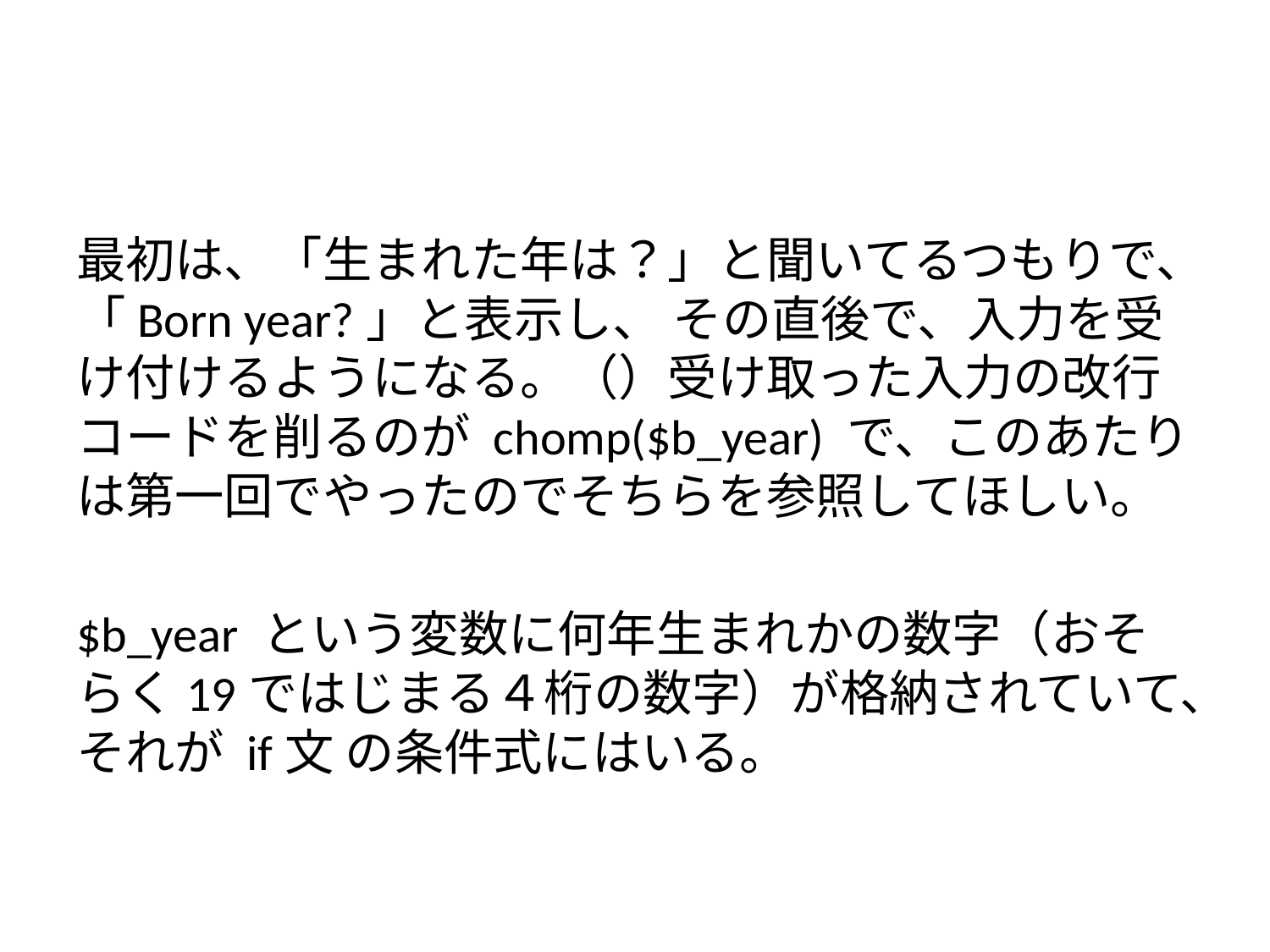

#
最初は、「生まれた年は？」と聞いてるつもりで、「Born year?」と表示し、 その直後で、入力を受け付けるようになる。（）受け取った入力の改行コードを削るのが chomp($b_year) で、このあたりは第一回でやったのでそちらを参照してほしい。

$b_year という変数に何年生まれかの数字（おそらく19ではじまる４桁の数字）が格納されていて、それが if文 の条件式にはいる。